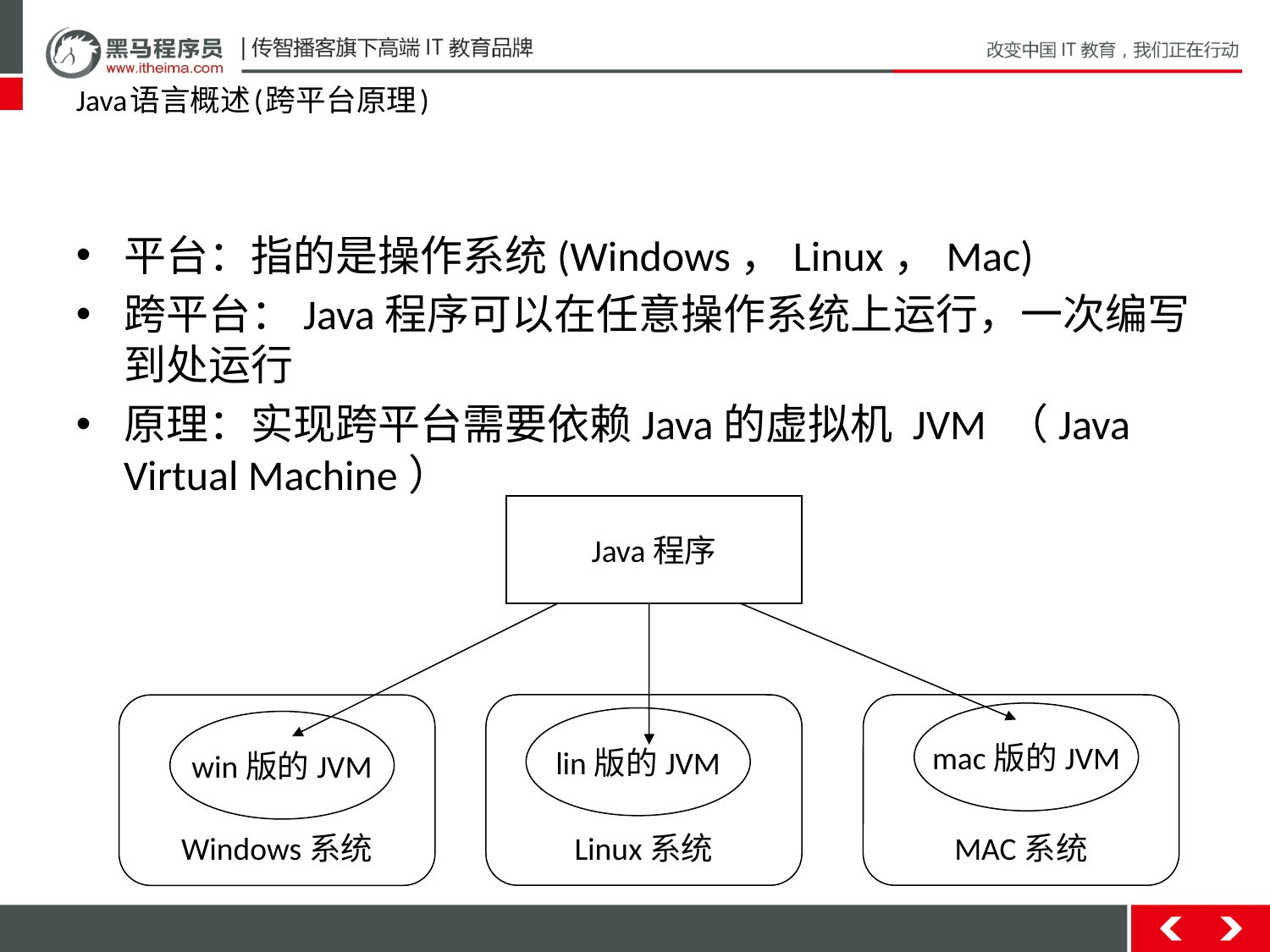

# Java语言概述(跨平台原理)
平台：指的是操作系统(Windows，Linux，Mac)
跨平台：Java程序可以在任意操作系统上运行，一次编写到处运行
原理：实现跨平台需要依赖Java的虚拟机 JVM （Java Virtual Machine）

Java程序

Linux系统

MAC系统

Windows系统
mac版的JVM
lin版的JVM
win版的JVM